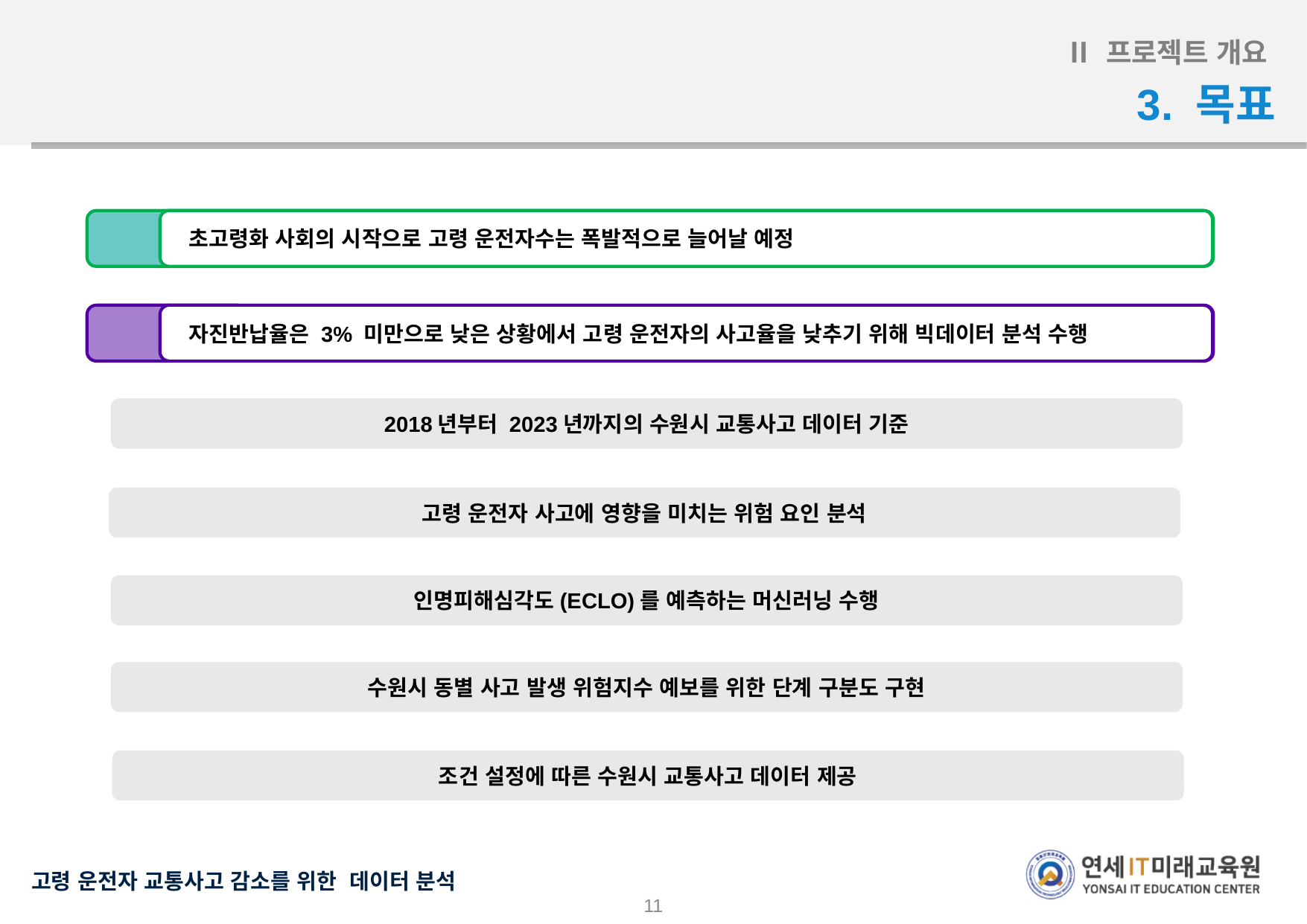

Ⅱ 프로젝트 개요
3. 목표

초고령화 사회의 시작으로 고령 운전자수는 폭발적으로 늘어날 예정

자진반납율은 3% 미만으로 낮은 상황에서 고령 운전자의 사고율을 낮추기 위해 빅데이터 분석 수행
2018년부터 2023년까지의 수원시 교통사고 데이터 기준
고령 운전자 사고에 영향을 미치는 위험 요인 분석
인명피해심각도(ECLO)를 예측하는 머신러닝 수행
수원시 동별 사고 발생 위험지수 예보를 위한 단계 구분도 구현
조건 설정에 따른 수원시 교통사고 데이터 제공
11